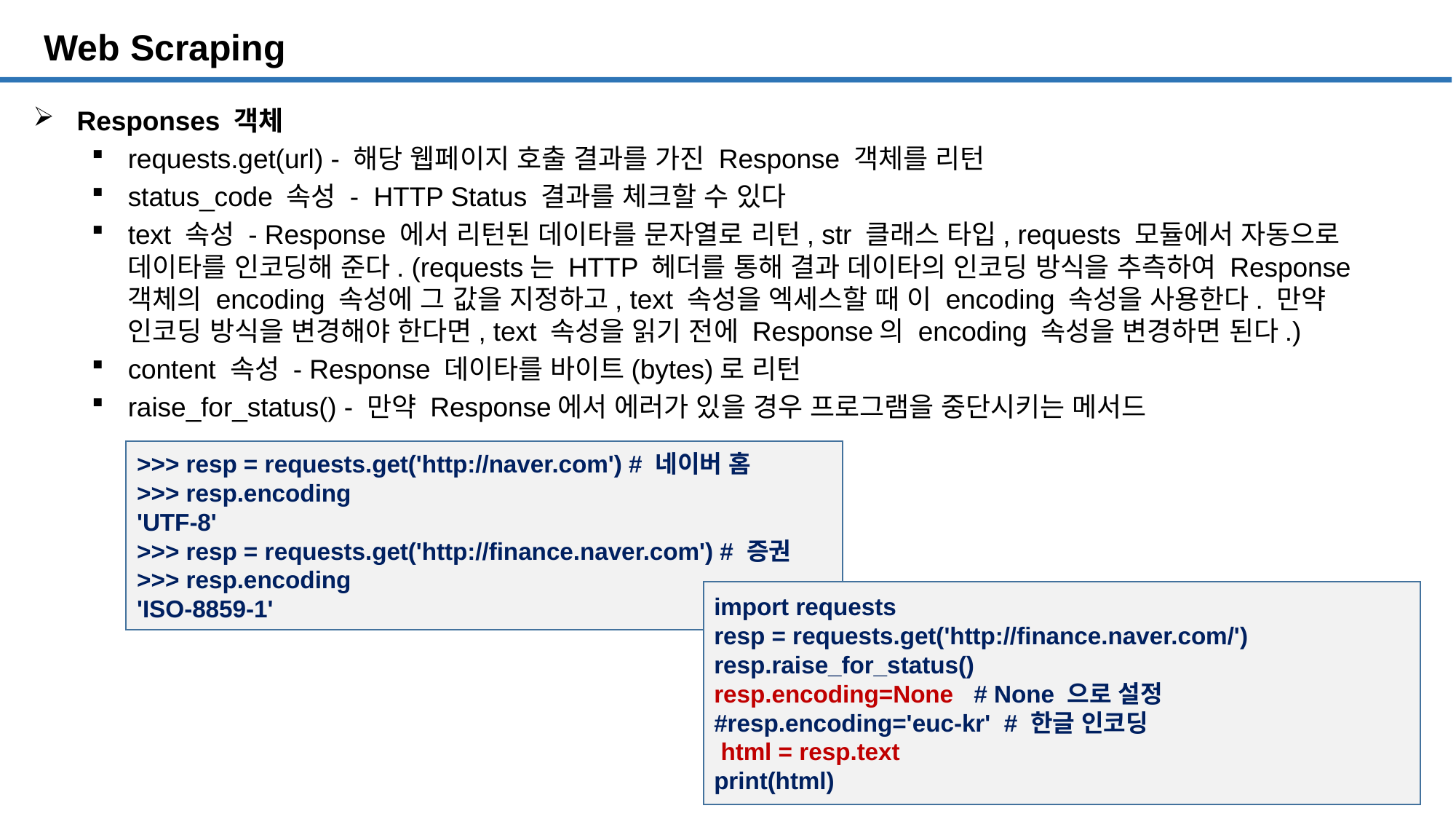

SQL 튜닝 개요
# Web Scraping

Responses 객체
requests.get(url) - 해당 웹페이지 호출 결과를 가진 Response 객체를 리턴
status_code 속성 -  HTTP Status 결과를 체크할 수 있다
text 속성 - Response 에서 리턴된 데이타를 문자열로 리턴, str 클래스 타입, requests 모듈에서 자동으로 데이타를 인코딩해 준다. (requests는 HTTP 헤더를 통해 결과 데이타의 인코딩 방식을 추측하여 Response 객체의 encoding 속성에 그 값을 지정하고, text 속성을 엑세스할 때 이 encoding 속성을 사용한다. 만약 인코딩 방식을 변경해야 한다면, text 속성을 읽기 전에 Response의 encoding 속성을 변경하면 된다.)
content 속성 - Response 데이타를 바이트(bytes)로 리턴
raise_for_status() - 만약 Response에서 에러가 있을 경우 프로그램을 중단시키는 메서드
>>> resp = requests.get('http://naver.com') # 네이버 홈
>>> resp.encoding
'UTF-8'
>>> resp = requests.get('http://finance.naver.com') # 증권
>>> resp.encoding
'ISO-8859-1'
import requests
resp = requests.get('http://finance.naver.com/')
resp.raise_for_status()
resp.encoding=None   # None 으로 설정
#resp.encoding='euc-kr'  # 한글 인코딩
 html = resp.text
print(html)
20